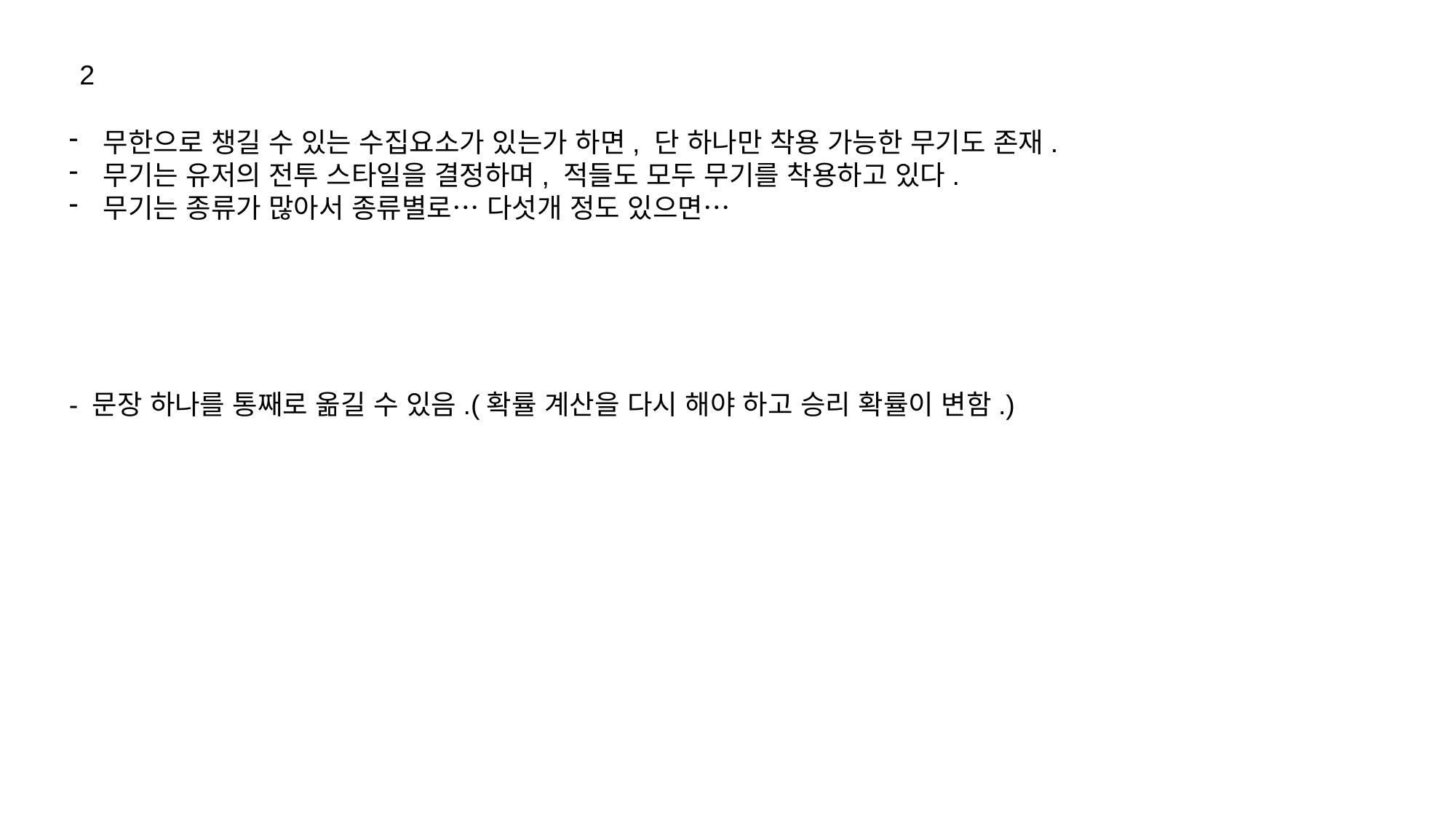

2
무한으로 챙길 수 있는 수집요소가 있는가 하면, 단 하나만 착용 가능한 무기도 존재.
무기는 유저의 전투 스타일을 결정하며, 적들도 모두 무기를 착용하고 있다.
무기는 종류가 많아서 종류별로… 다섯개 정도 있으면…

- 문장 하나를 통째로 옮길 수 있음.(확률 계산을 다시 해야 하고 승리 확률이 변함.)